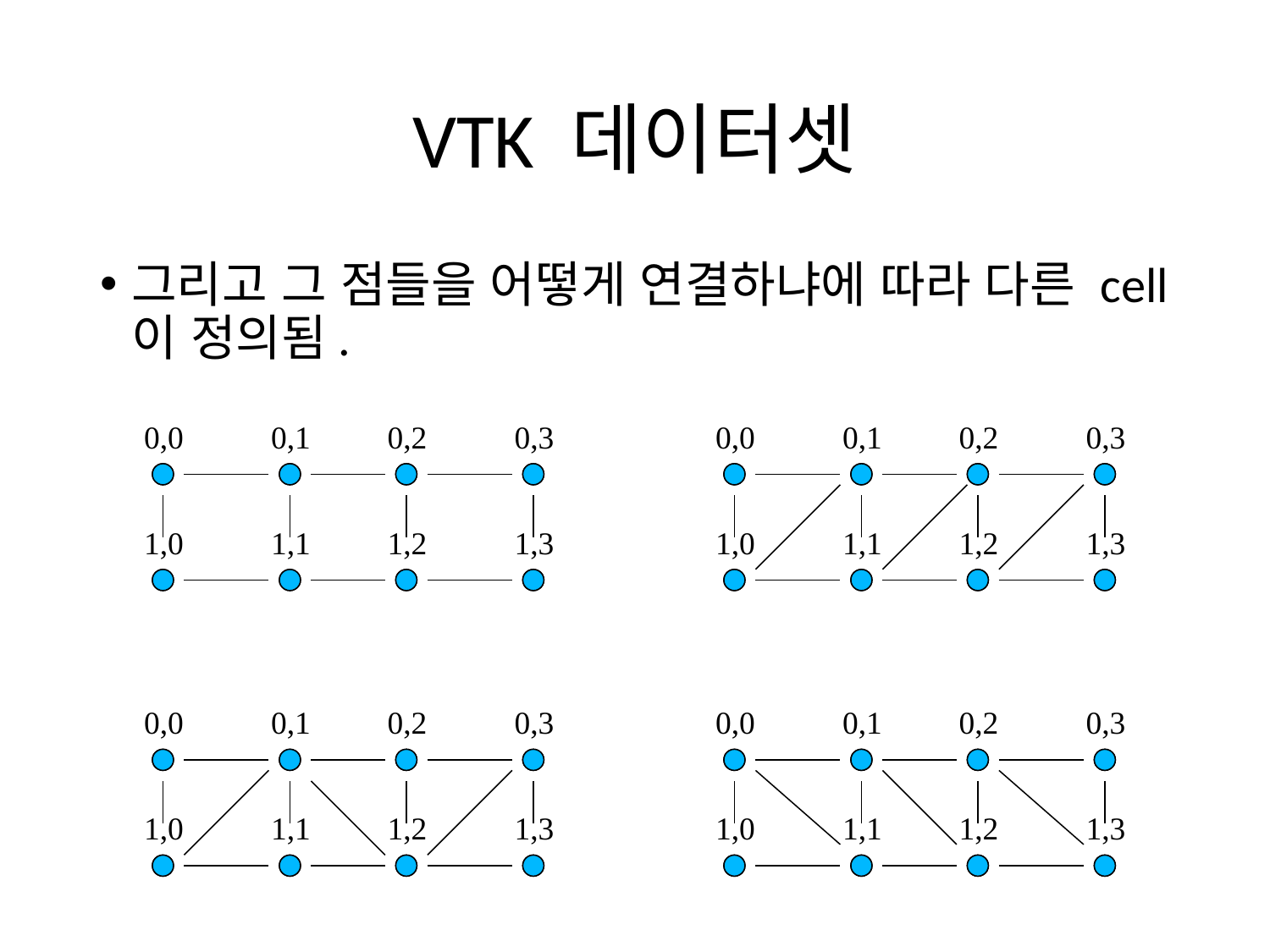

# VTK 데이터셋
그리고 그 점들을 어떻게 연결하냐에 따라 다른 cell이 정의됨.
0,0
0,1
0,2
0,3
0,0
0,1
0,2
0,3

1,0
1,1
1,2
1,3
1,0
1,1
1,2
1,3

0,0
0,1
0,2
0,3
0,0
0,1
0,2
0,3

1,0
1,1
1,2
1,3
1,0
1,1
1,2
1,3